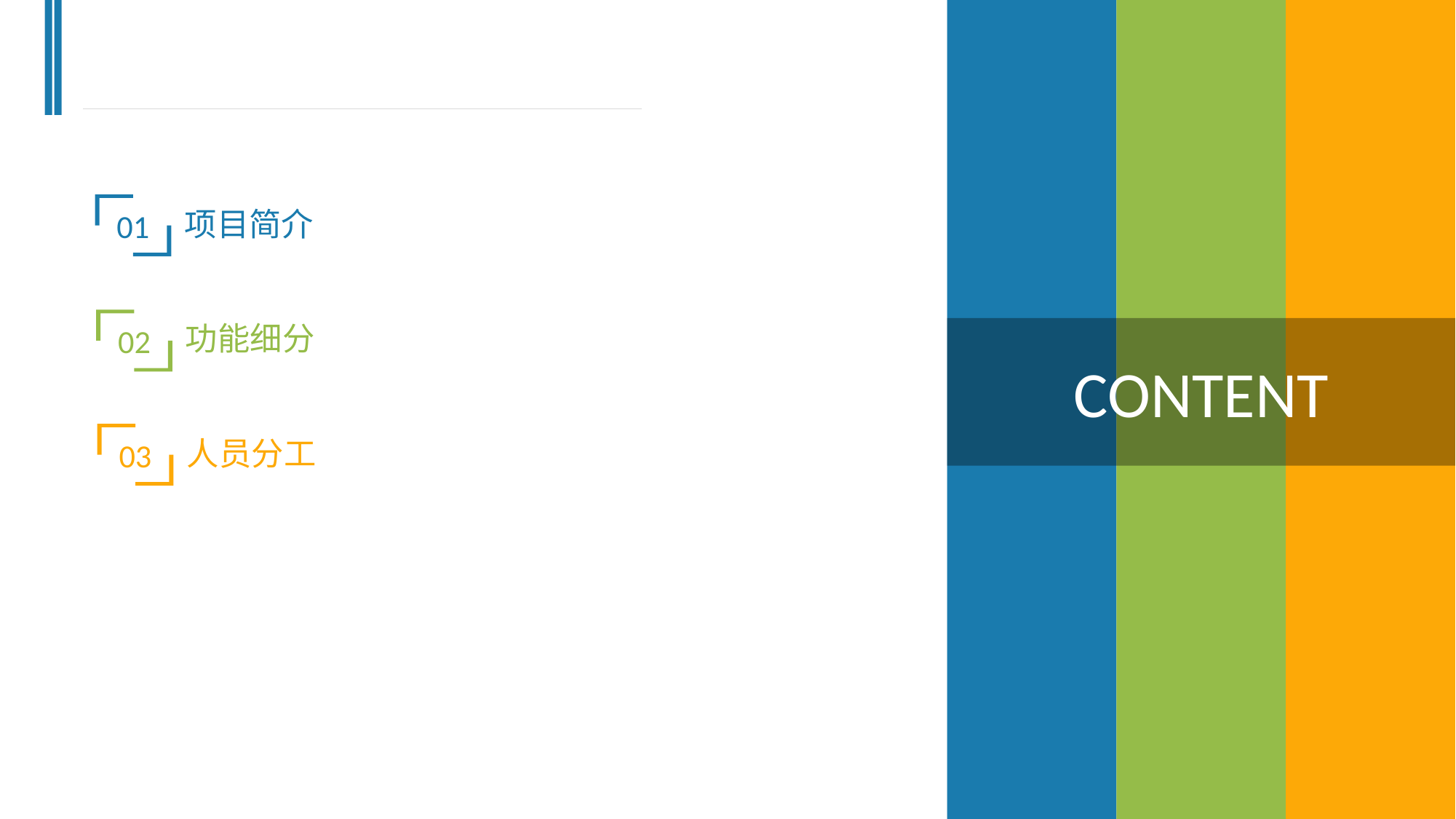

01
项目简介
02
功能细分
CONTENT
03
人员分工